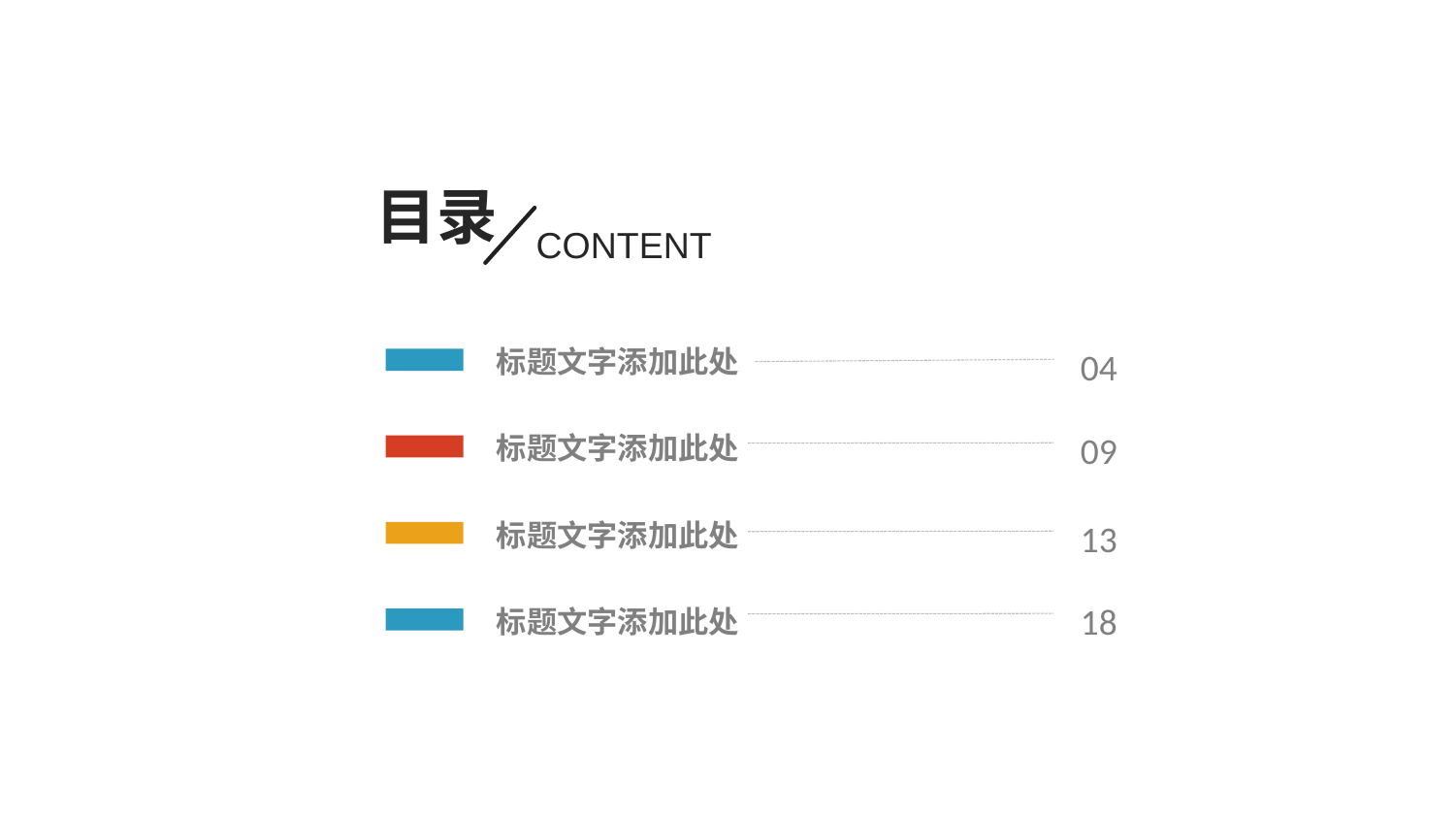

目录
CONTENT
标题文字添加此处

04
09
标题文字添加此处

13
标题文字添加此处

18
标题文字添加此处